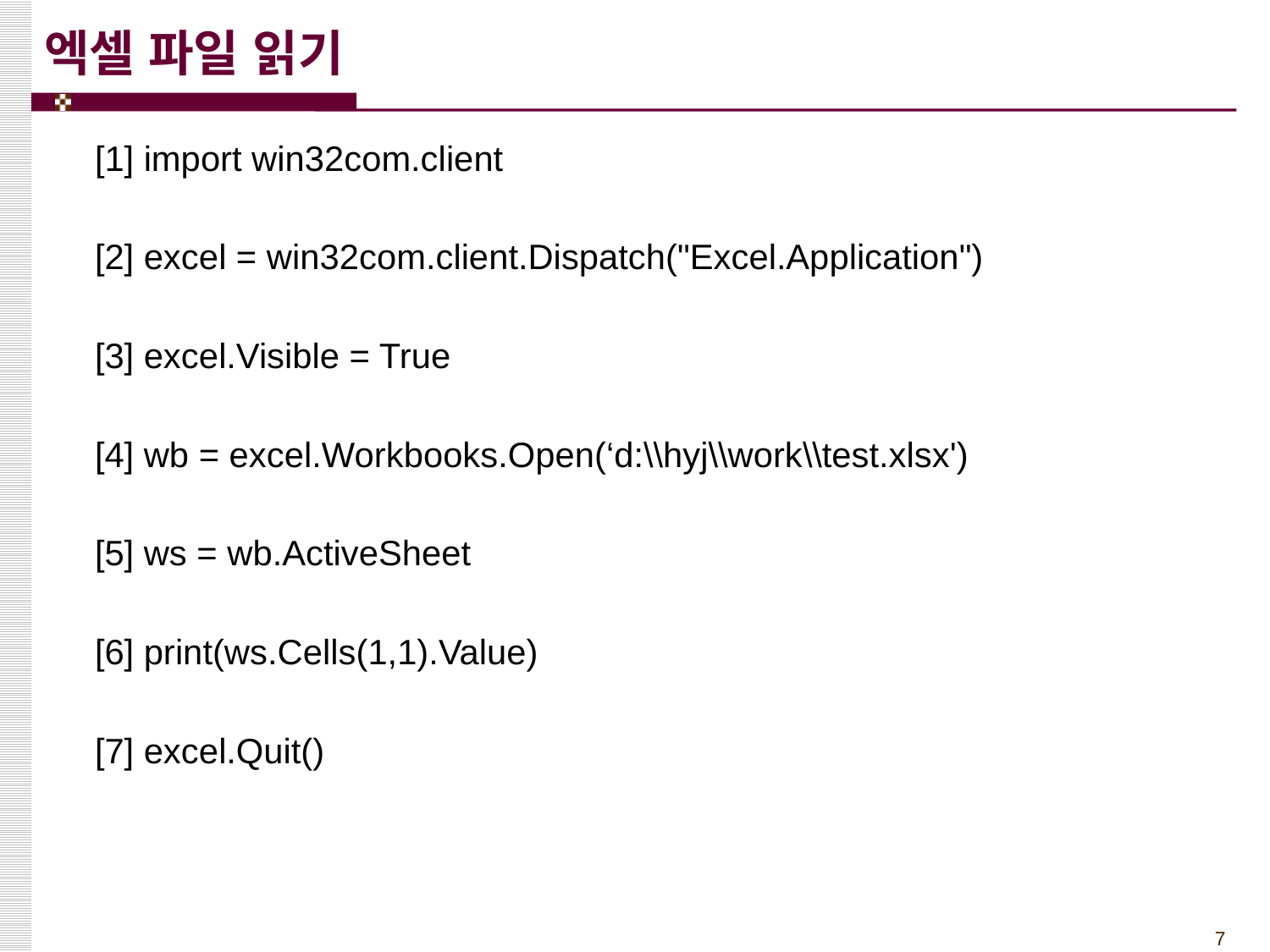

# 엑셀 파일 읽기
[1] import win32com.client

[2] excel = win32com.client.Dispatch("Excel.Application")

[3] excel.Visible = True

[4] wb = excel.Workbooks.Open(‘d:\\hyj\\work\\test.xlsx')

[5] ws = wb.ActiveSheet

[6] print(ws.Cells(1,1).Value)

[7] excel.Quit()